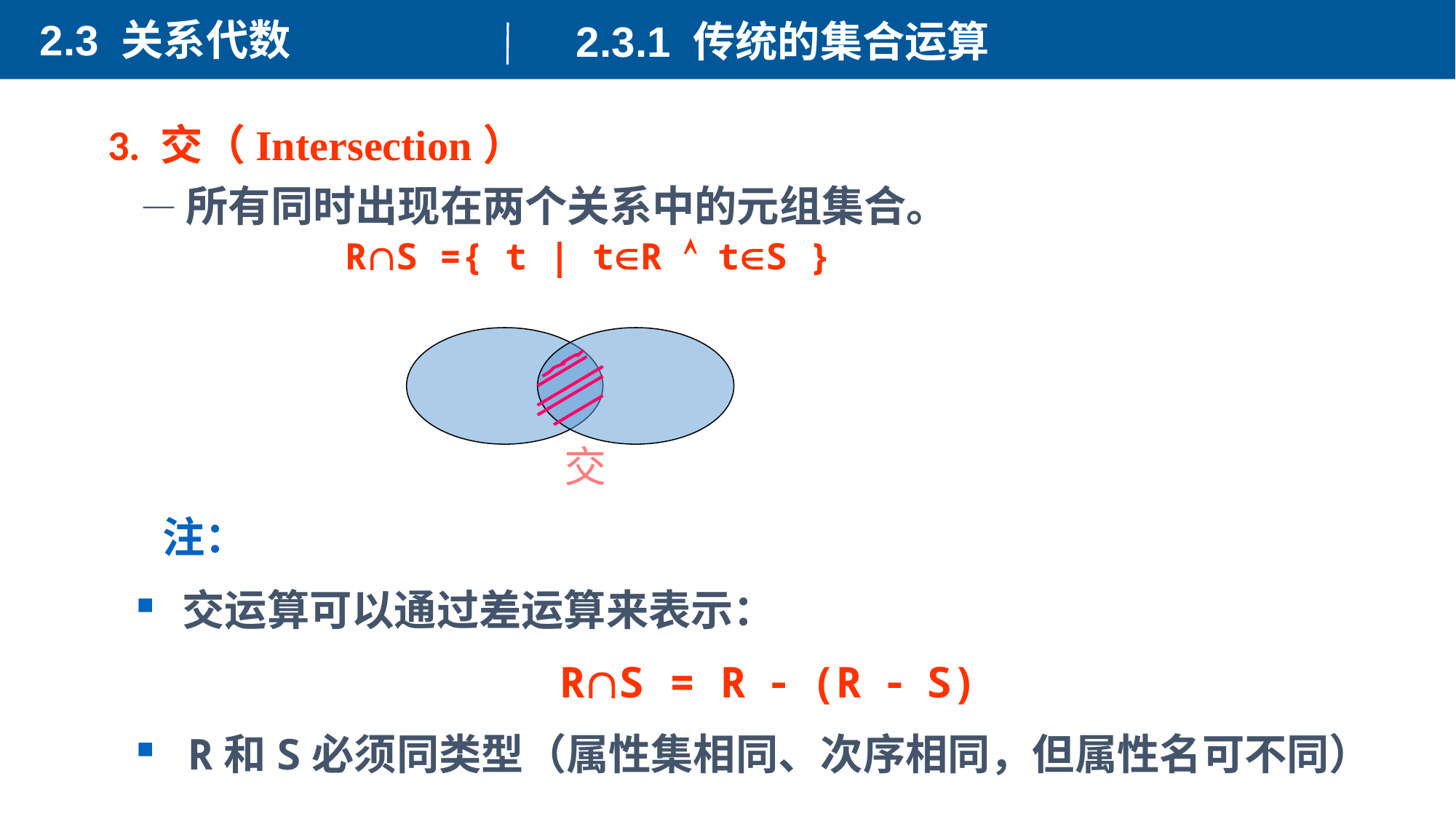

2.3 关系代数
2.3.1 传统的集合运算
3. 交（Intersection）
    —所有同时出现在两个关系中的元组集合。
R∩S ={ t | t∈R ∧ t∈S }

交
注：
 交运算可以通过差运算来表示：
R∩S = R − (R − S)
 R和S必须同类型（属性集相同、次序相同，但属性名可不同）